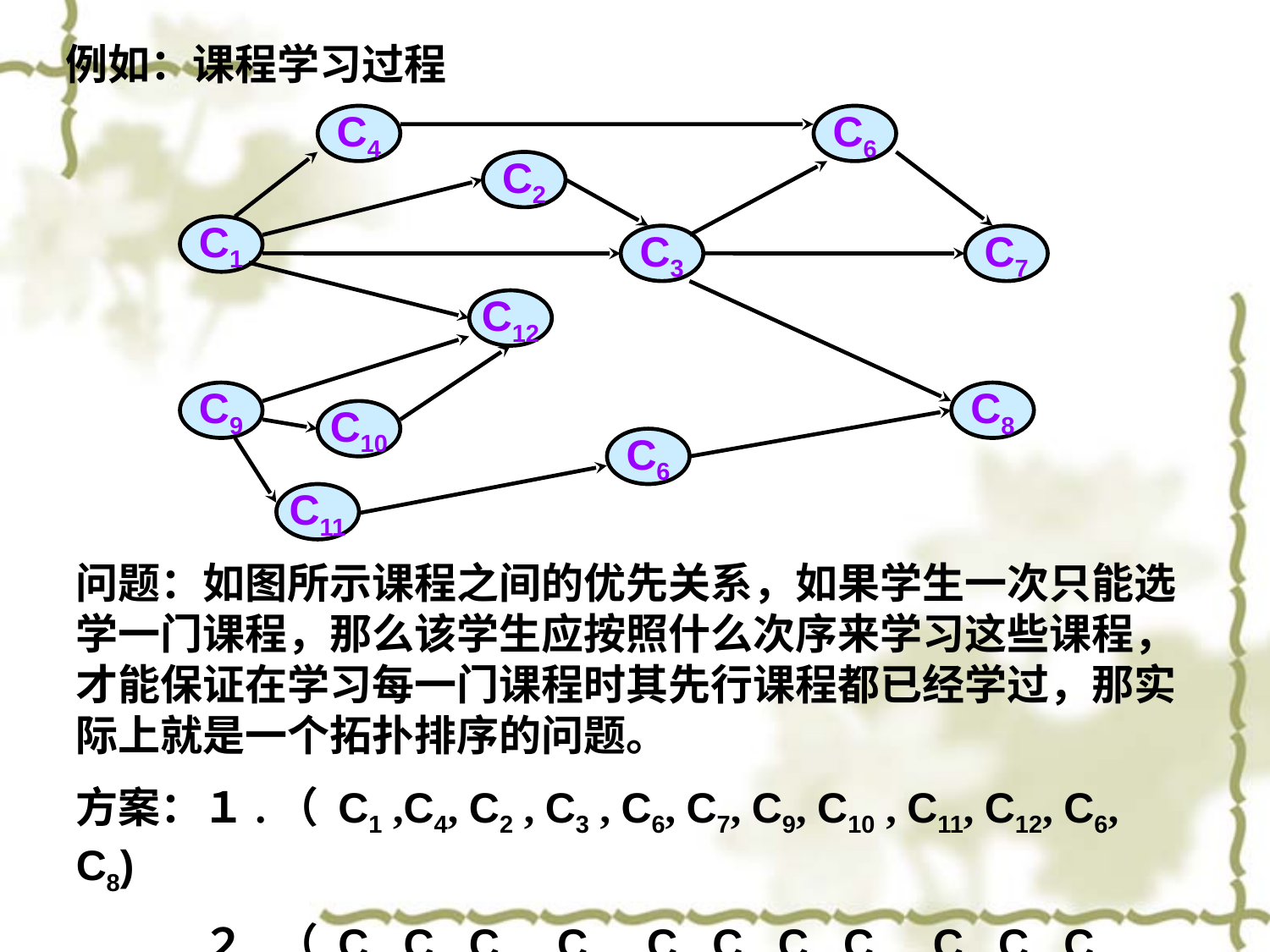

例如：课程学习过程
C4
C6

C2

C1
C3
C7

C12

C9
C8
C10

C6

C11
问题：如图所示课程之间的优先关系，如果学生一次只能选学一门课程，那么该学生应按照什么次序来学习这些课程，才能保证在学习每一门课程时其先行课程都已经学过，那实际上就是一个拓扑排序的问题。
方案：１.（ C1 ,C4, C2 , C3 , C6, C7, C9, C10 , C11, C12, C6, C8)
 	２.（ C9 ,C1, C11 , C10 , C6, C4, C2, C12 , C3, C6, C7, C8)